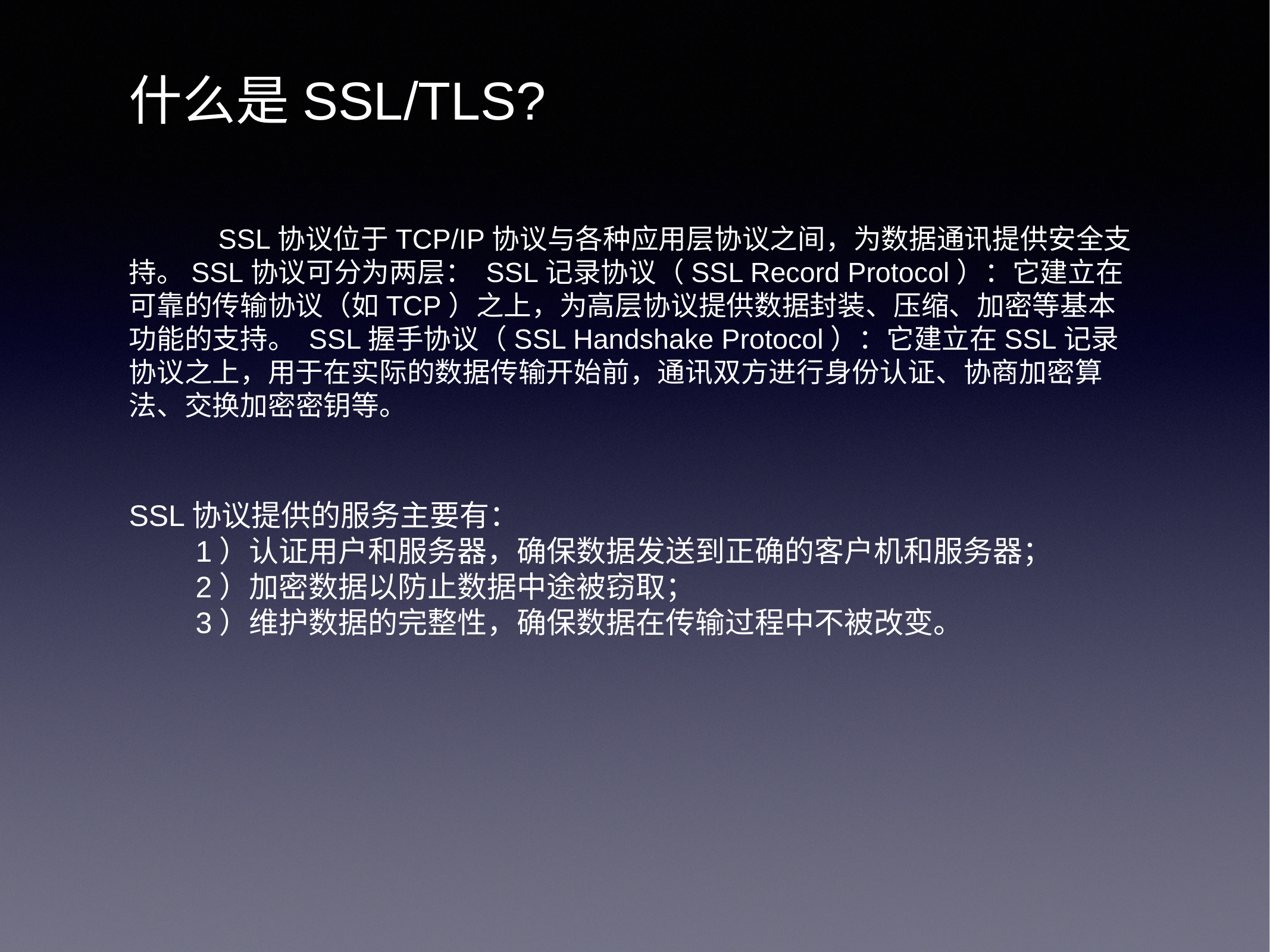

# 什么是SSL/TLS?
	SSL协议位于TCP/IP协议与各种应用层协议之间，为数据通讯提供安全支持。SSL协议可分为两层： SSL记录协议（SSL Record Protocol）：它建立在可靠的传输协议（如TCP）之上，为高层协议提供数据封装、压缩、加密等基本功能的支持。 SSL握手协议（SSL Handshake Protocol）：它建立在SSL记录协议之上，用于在实际的数据传输开始前，通讯双方进行身份认证、协商加密算法、交换加密密钥等。

SSL协议提供的服务主要有：
　　1）认证用户和服务器，确保数据发送到正确的客户机和服务器；
　　2）加密数据以防止数据中途被窃取；
　　3）维护数据的完整性，确保数据在传输过程中不被改变。